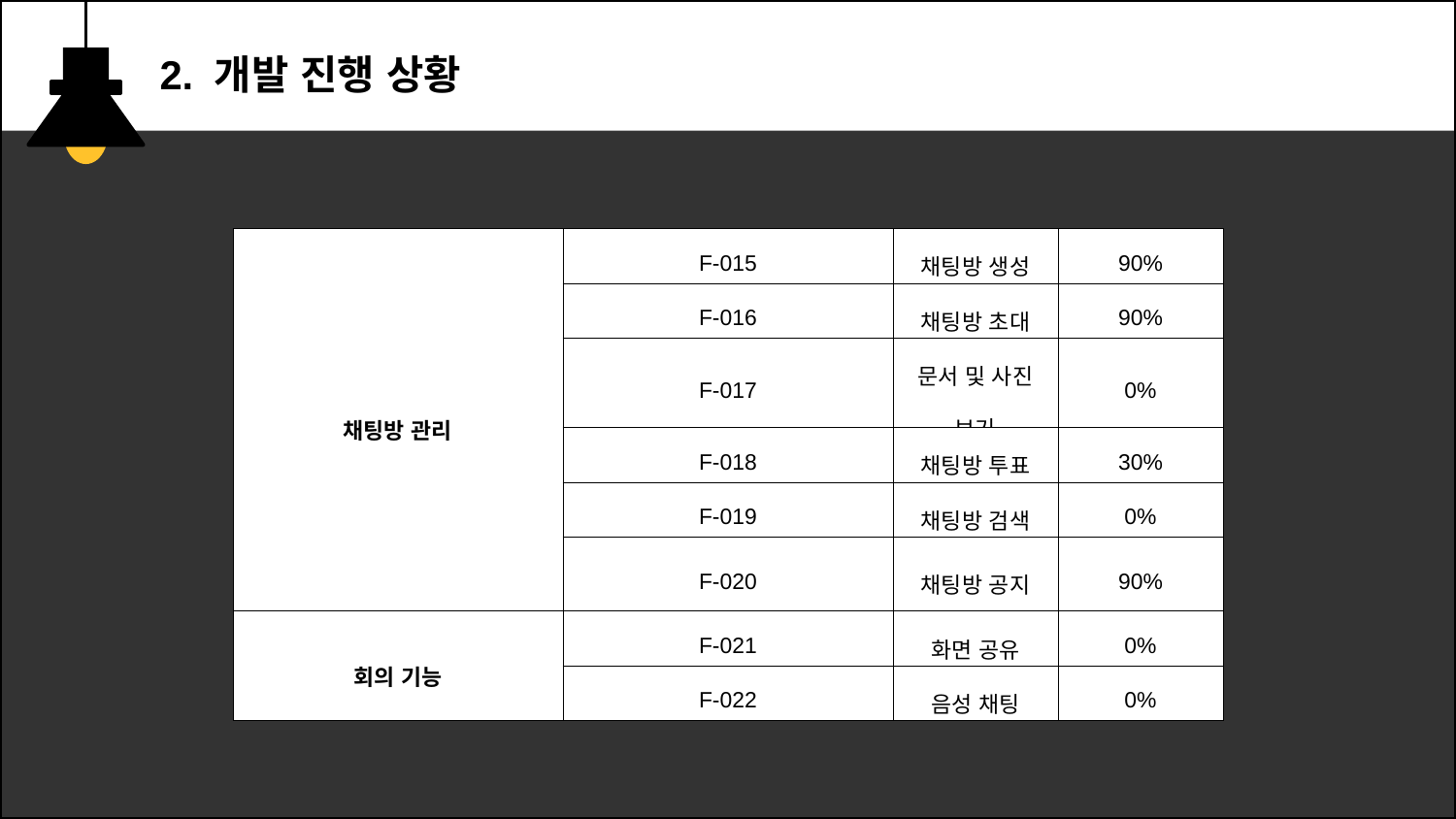

2. 개발 진행 상황
| 채팅방 관리 | F-015 | 채팅방 생성 | 90% |
| --- | --- | --- | --- |
|  | F-016 | 채팅방 초대 | 90% |
|  | F-017 | 문서 및 사진 보기 | 0% |
|  | F-018 | 채팅방 투표 | 30% |
|  | F-019 | 채팅방 검색 | 0% |
|  | F-020 | 채팅방 공지 | 90% |
| 회의 기능 | F-021 | 화면 공유 | 0% |
|  | F-022 | 음성 채팅 | 0% |